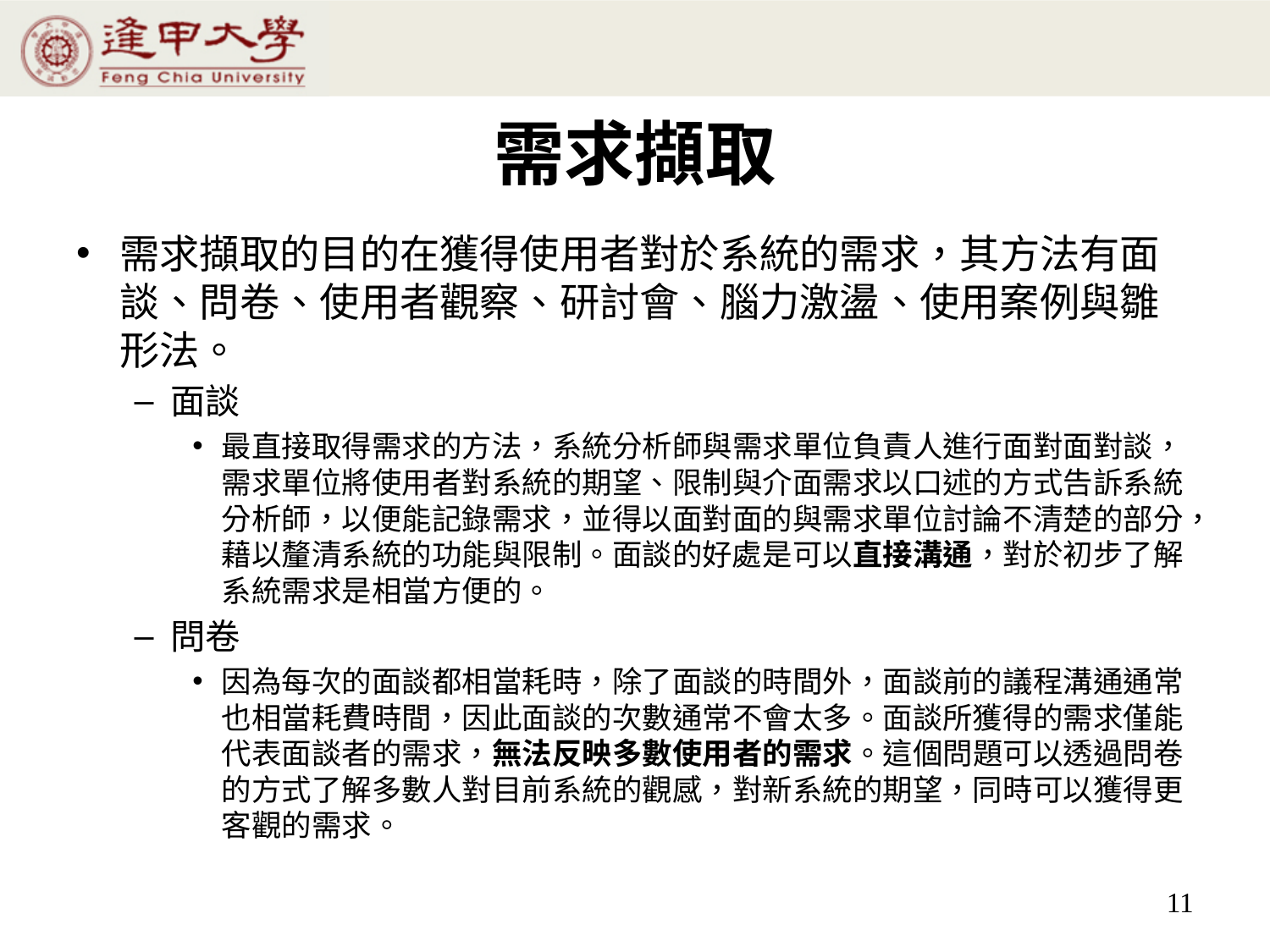

# 需求擷取
需求擷取的目的在獲得使用者對於系統的需求，其方法有面談、問卷、使用者觀察、研討會、腦力激盪、使用案例與雛形法。
面談
最直接取得需求的方法，系統分析師與需求單位負責人進行面對面對談，需求單位將使用者對系統的期望、限制與介面需求以口述的方式告訴系統分析師，以便能記錄需求，並得以面對面的與需求單位討論不清楚的部分，藉以釐清系統的功能與限制。面談的好處是可以直接溝通，對於初步了解系統需求是相當方便的。
問卷
因為每次的面談都相當耗時，除了面談的時間外，面談前的議程溝通通常也相當耗費時間，因此面談的次數通常不會太多。面談所獲得的需求僅能代表面談者的需求，無法反映多數使用者的需求。這個問題可以透過問卷的方式了解多數人對目前系統的觀感，對新系統的期望，同時可以獲得更客觀的需求。
11